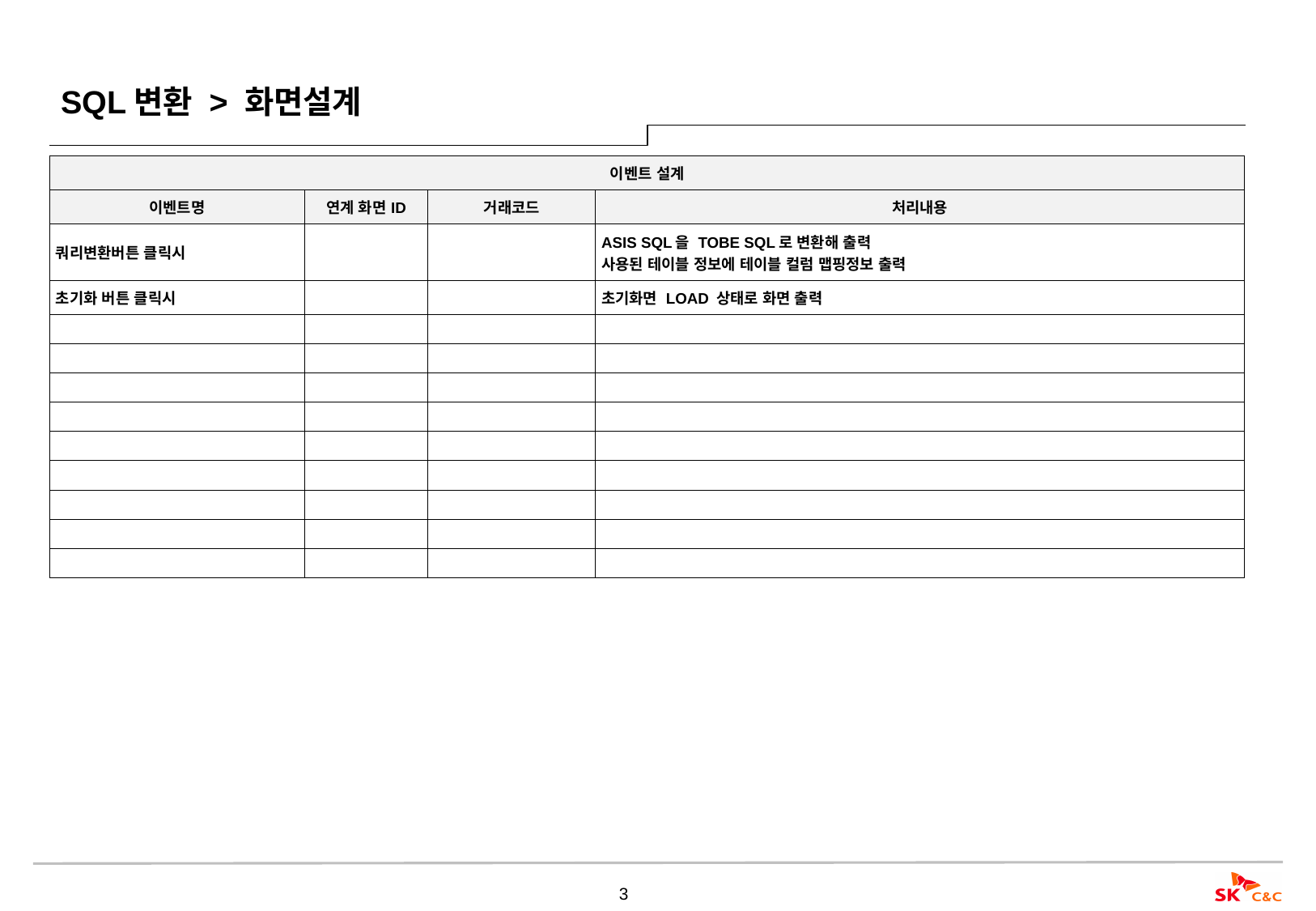

SQL변환 > 화면설계

| 이벤트 설계 |  |  |  |
| --- | --- | --- | --- |
| 이벤트명 | 연계 화면ID | 거래코드 | 처리내용 |
| 쿼리변환버튼 클릭시 |  |  | ASIS SQL을 TOBE SQL로 변환해 출력 사용된 테이블 정보에 테이블 컬럼 맵핑정보 출력 |
| 초기화 버튼 클릭시 |  |  | 초기화면 LOAD 상태로 화면 출력 |
|  |  |  |  |
|  |  |  |  |
|  |  |  |  |
|  |  |  |  |
|  |  |  |  |
|  |  |  |  |
|  |  |  |  |
|  |  |  |  |
|  |  |  |  |